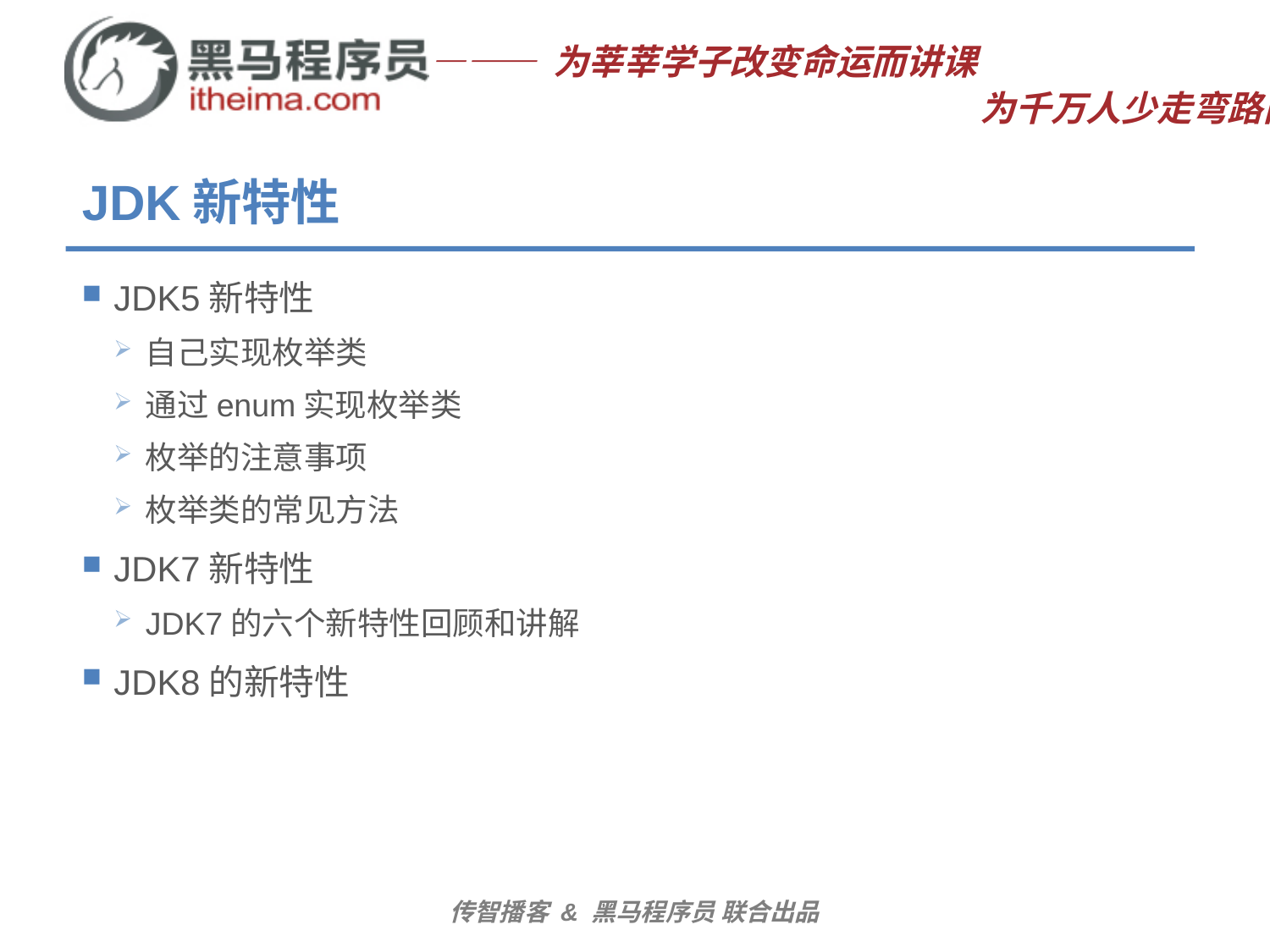

# JDK新特性
JDK5新特性
自己实现枚举类
通过enum实现枚举类
枚举的注意事项
枚举类的常见方法
JDK7新特性
JDK7的六个新特性回顾和讲解
JDK8的新特性